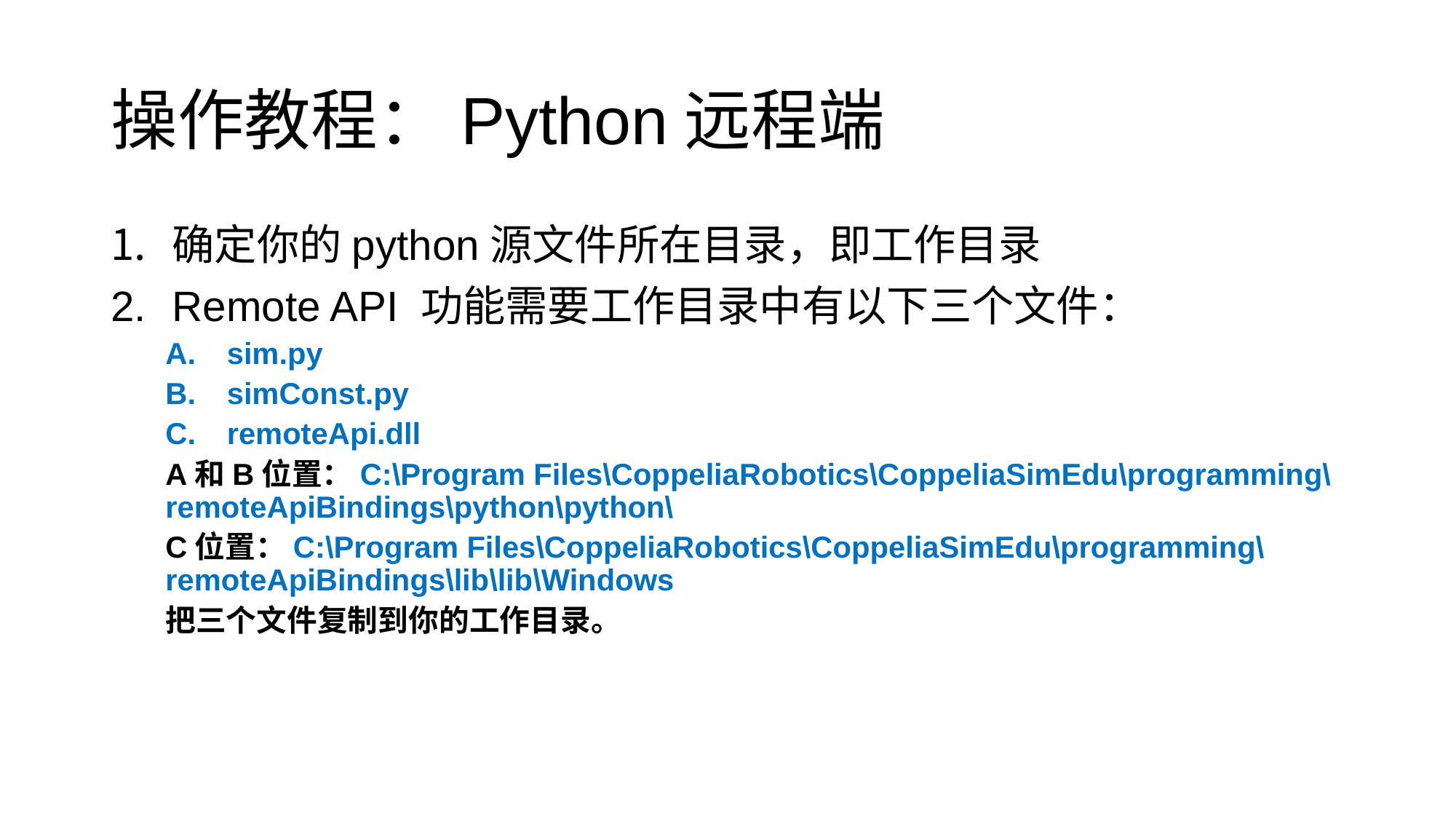

# 操作教程：Python远程端
确定你的python源文件所在目录，即工作目录
Remote API 功能需要工作目录中有以下三个文件：
sim.py
simConst.py
remoteApi.dll
A和B位置：C:\Program Files\CoppeliaRobotics\CoppeliaSimEdu\programming\remoteApiBindings\python\python\
C位置：C:\Program Files\CoppeliaRobotics\CoppeliaSimEdu\programming\remoteApiBindings\lib\lib\Windows
把三个文件复制到你的工作目录。